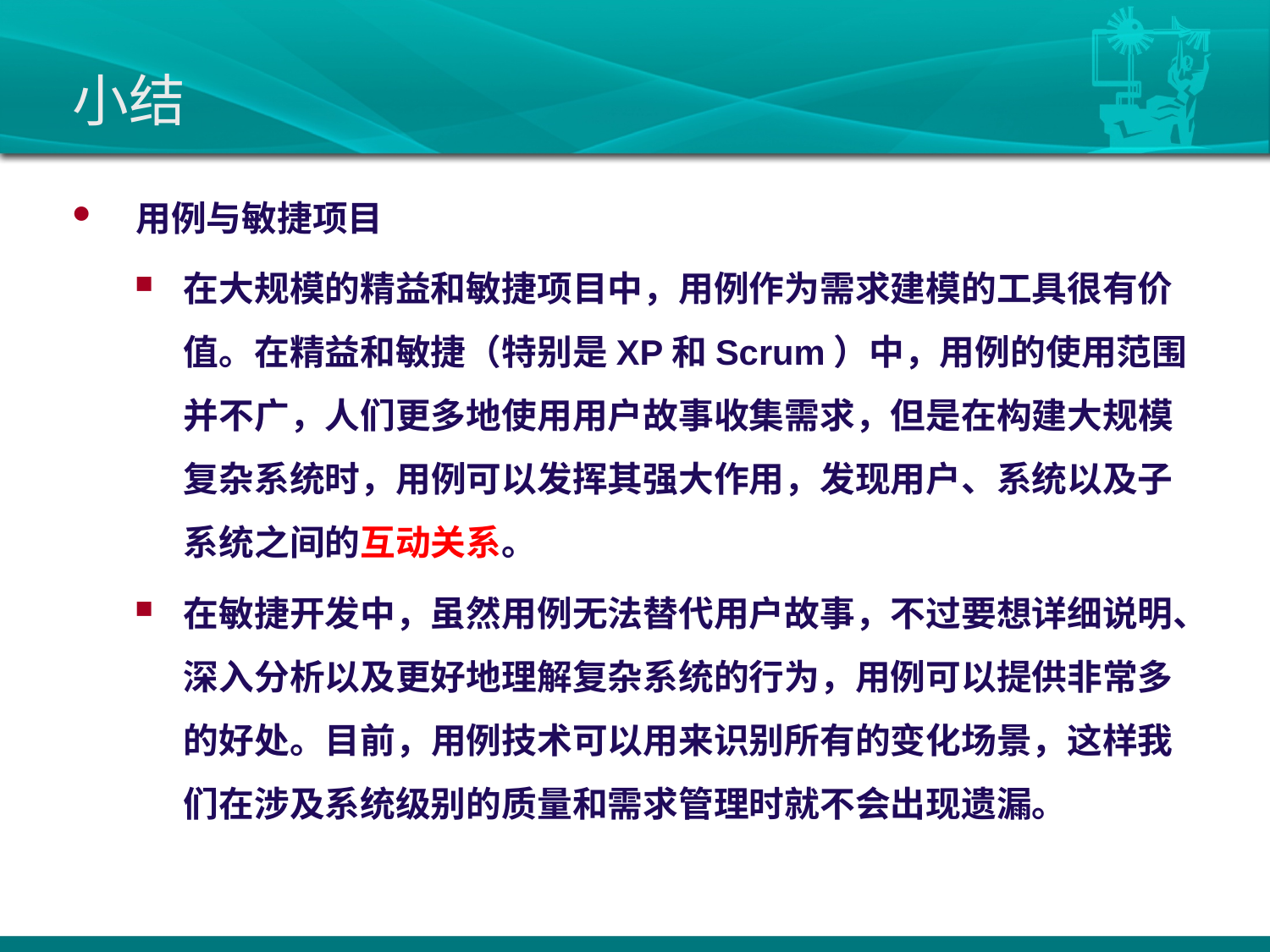

# 小结
用例与敏捷项目
在大规模的精益和敏捷项目中，用例作为需求建模的工具很有价值。在精益和敏捷（特别是XP和Scrum）中，用例的使用范围并不广，人们更多地使用用户故事收集需求，但是在构建大规模复杂系统时，用例可以发挥其强大作用，发现用户、系统以及子系统之间的互动关系。
在敏捷开发中，虽然用例无法替代用户故事，不过要想详细说明、深入分析以及更好地理解复杂系统的行为，用例可以提供非常多的好处。目前，用例技术可以用来识别所有的变化场景，这样我们在涉及系统级别的质量和需求管理时就不会出现遗漏。